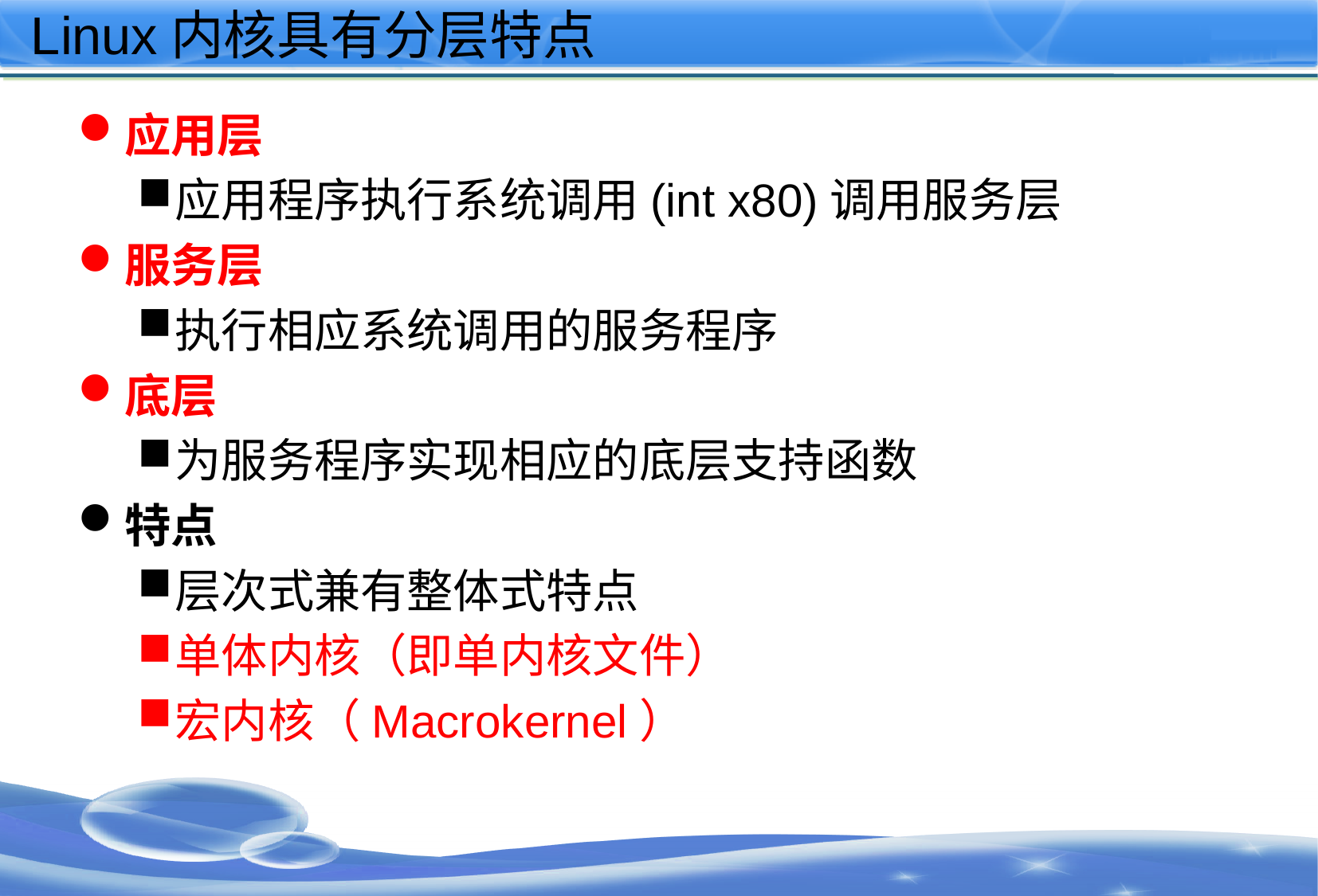

# Linux内核具有分层特点
应用层
应用程序执行系统调用(int x80)调用服务层
服务层
执行相应系统调用的服务程序
底层
为服务程序实现相应的底层支持函数
特点
层次式兼有整体式特点
单体内核（即单内核文件）
宏内核（Macrokernel）